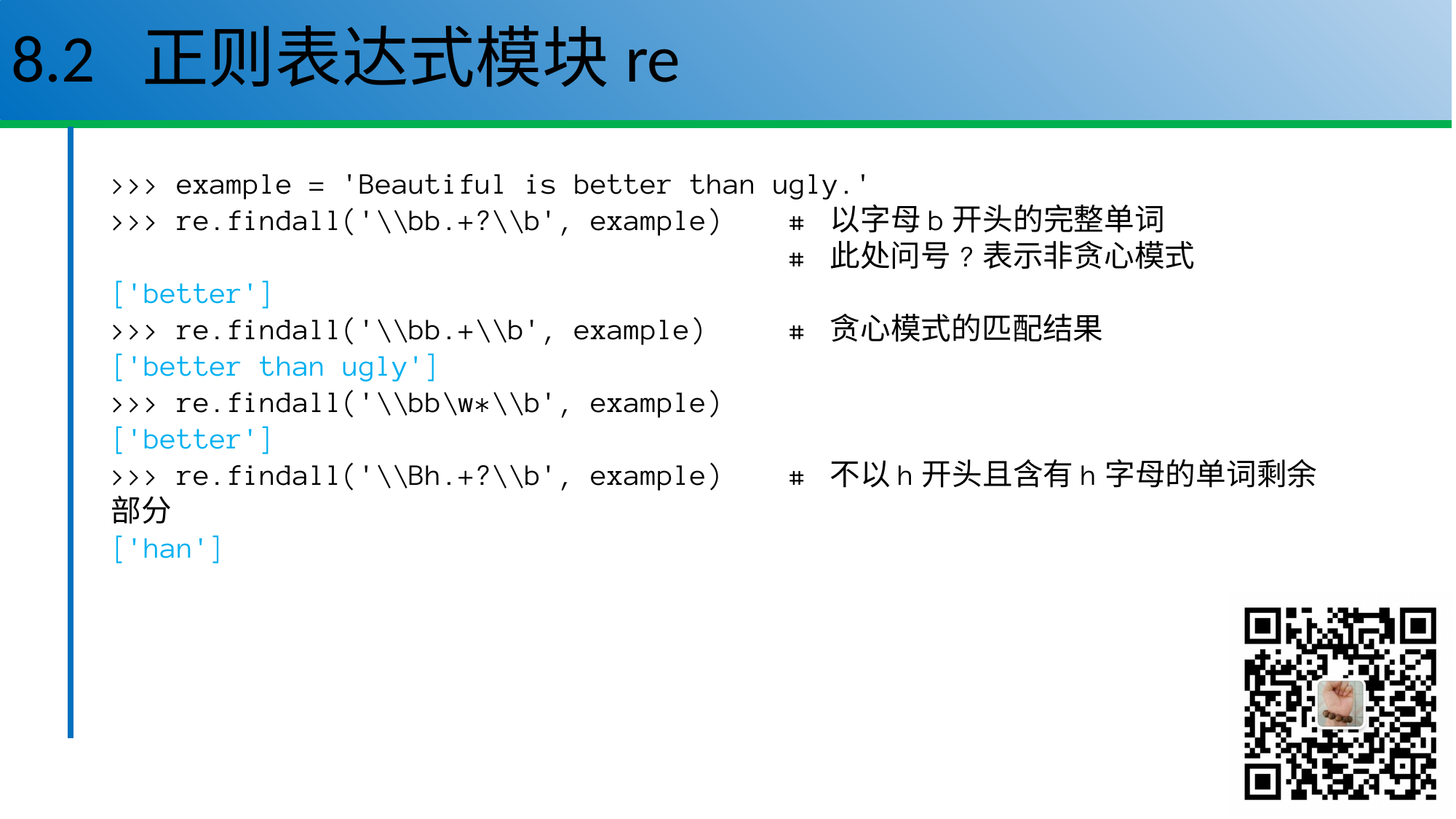

# 8.2  正则表达式模块re
>>> example = 'Beautiful is better than ugly.'
>>> re.findall('\\bb.+?\\b', example)    # 以字母b开头的完整单词
                                         # 此处问号?表示非贪心模式
['better']
>>> re.findall('\\bb.+\\b', example)     # 贪心模式的匹配结果
['better than ugly']
>>> re.findall('\\bb\w*\\b', example)
['better']
>>> re.findall('\\Bh.+?\\b', example)    # 不以h开头且含有h字母的单词剩余部分
['han']
18